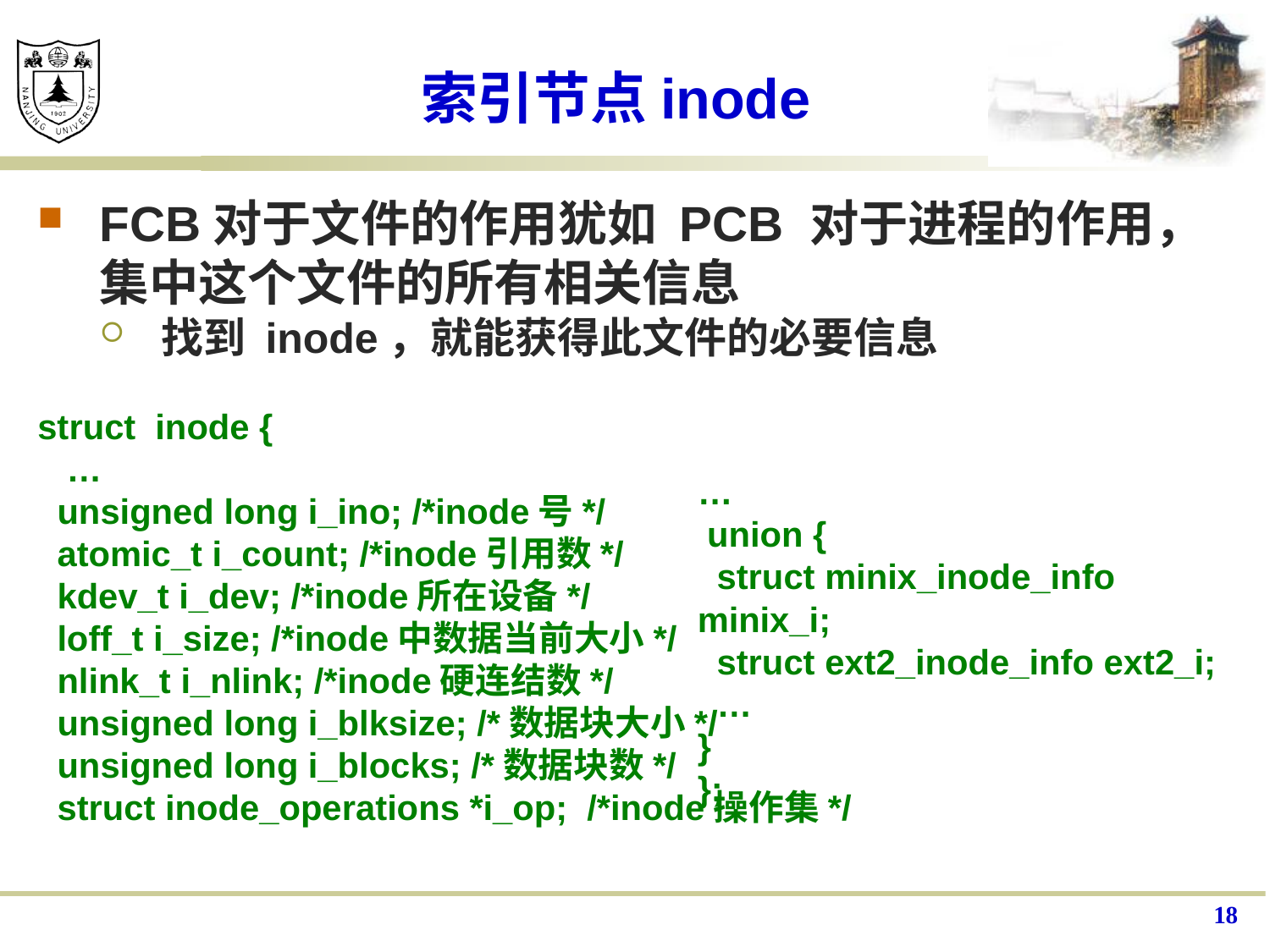

# 索引节点inode
FCB对于文件的作用犹如 PCB 对于进程的作用，集中这个文件的所有相关信息
找到 inode，就能获得此文件的必要信息

struct  inode {
   …
  unsigned long i_ino; /*inode号*/
  atomic_t i_count; /*inode引用数*/
  kdev_t i_dev; /*inode所在设备*/
  loff_t i_size; /*inode中数据当前大小*/
  nlink_t i_nlink; /*inode硬连结数*/
  unsigned long i_blksize; /*数据块大小*/
  unsigned long i_blocks; /*数据块数*/
  struct inode_operations *i_op;  /*inode操作集*/

…
 union {
  struct minix_inode_info minix_i;
  struct ext2_inode_info ext2_i;
  …
}
};
18